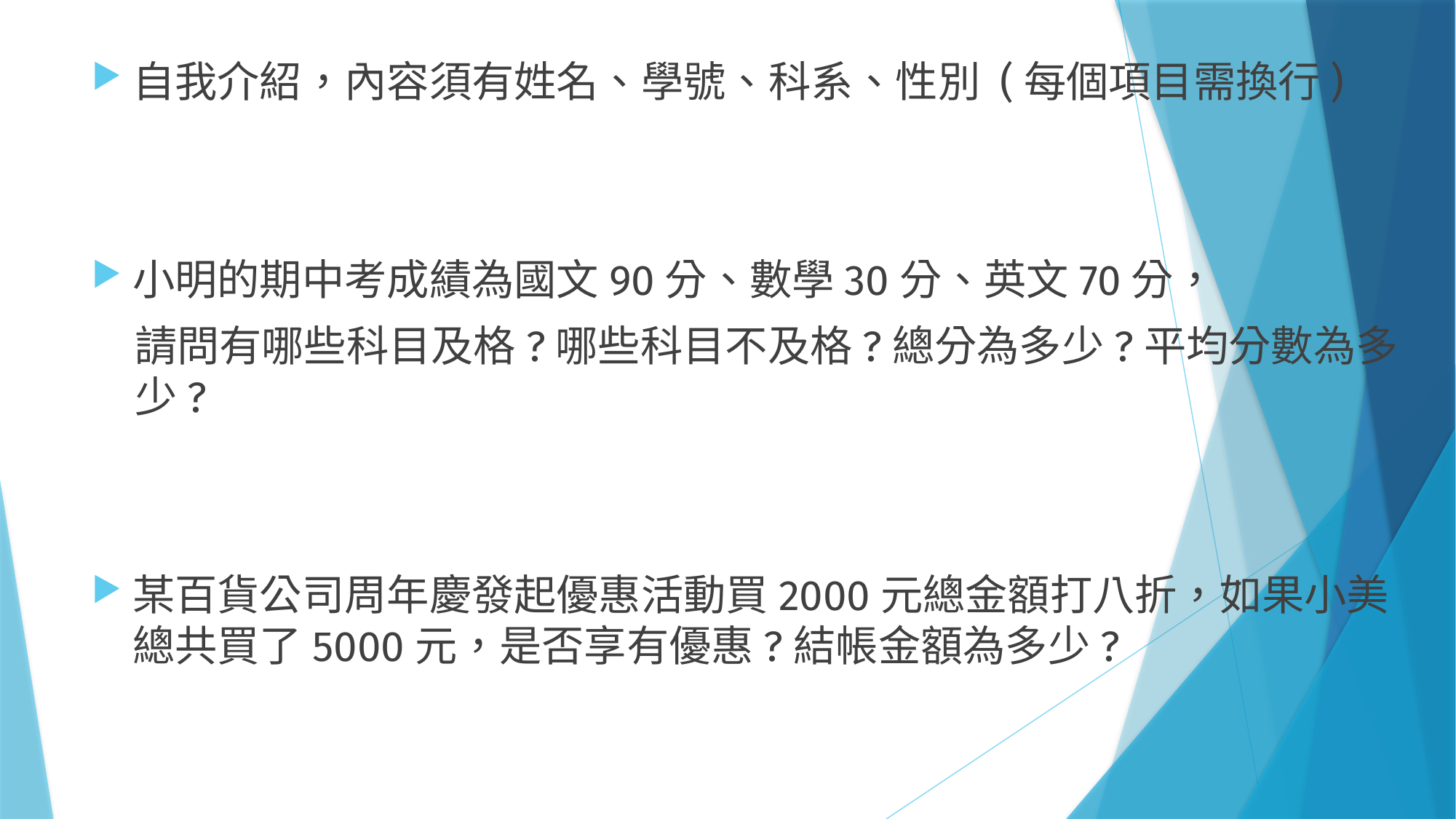

自我介紹，內容須有姓名、學號、科系、性別 (每個項目需換行)

小明的期中考成績為國文90分、數學30分、英文70分，
請問有哪些科目及格?哪些科目不及格?總分為多少?平均分數為多少?

某百貨公司周年慶發起優惠活動買2000元總金額打八折，如果小美總共買了5000元，是否享有優惠?結帳金額為多少?